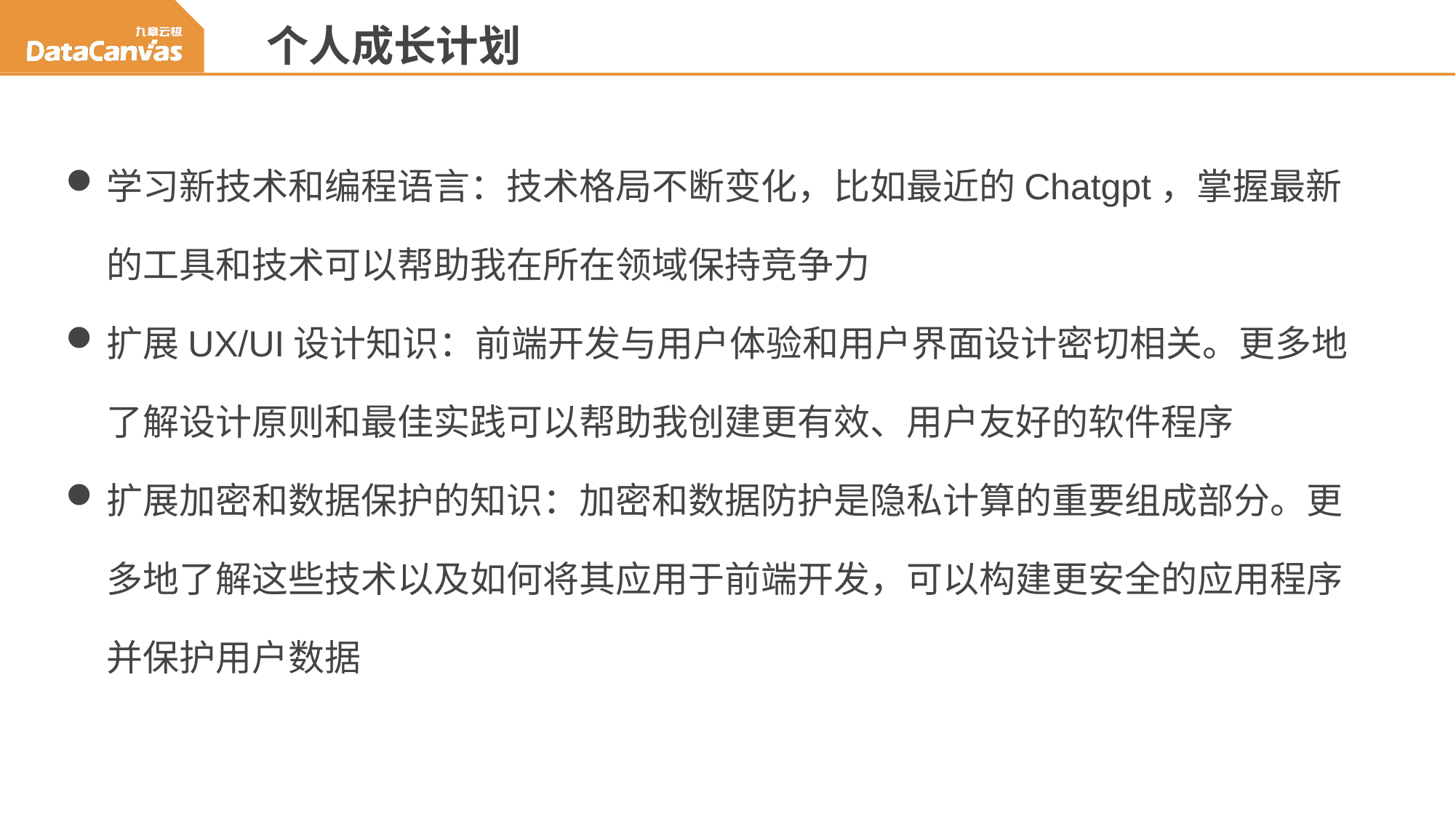

个人成长计划
学习新技术和编程语言：技术格局不断变化，比如最近的Chatgpt，掌握最新的工具和技术可以帮助我在所在领域保持竞争力
扩展UX/UI设计知识：前端开发与用户体验和用户界面设计密切相关。更多地了解设计原则和最佳实践可以帮助我创建更有效、用户友好的软件程序
扩展加密和数据保护的知识：加密和数据防护是隐私计算的重要组成部分。更多地了解这些技术以及如何将其应用于前端开发，可以构建更安全的应用程序并保护用户数据